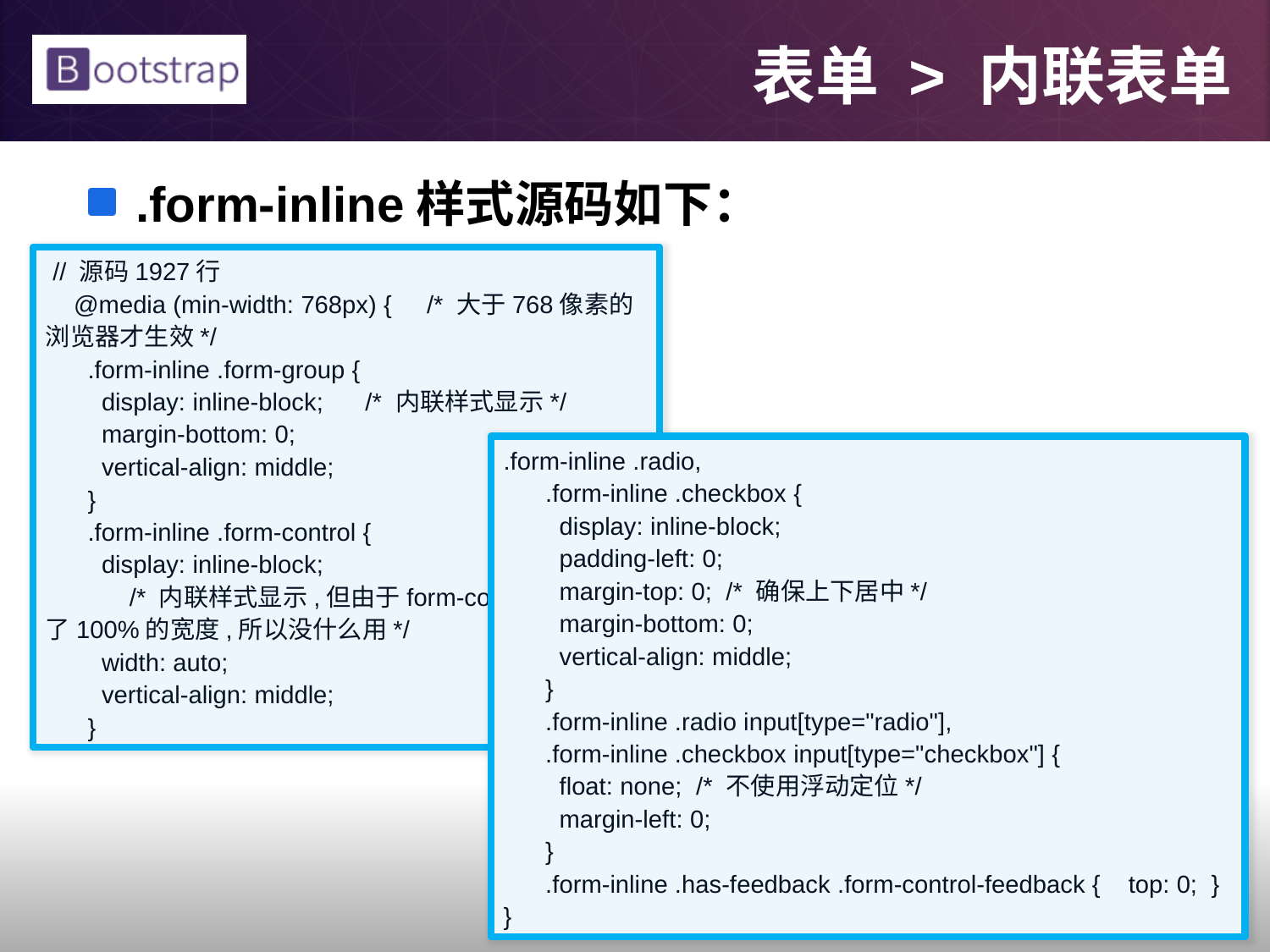

# 表单 > 内联表单
.form-inline样式源码如下：
 // 源码1927行
    @media (min-width: 768px) {     /* 大于768像素的浏览器才生效*/
      .form-inline .form-group {
        display: inline-block;      /* 内联样式显示*/
        margin-bottom: 0;
        vertical-align: middle;
      }
      .form-inline .form-control {
        display: inline-block;
            /* 内联样式显示,但由于form-control样式设置了100%的宽度,所以没什么用*/
        width: auto;
        vertical-align: middle;
      }
.form-inline .radio,
      .form-inline .checkbox {
        display: inline-block;
        padding-left: 0;
        margin-top: 0;  /* 确保上下居中*/
        margin-bottom: 0;
        vertical-align: middle;
      }
      .form-inline .radio input[type="radio"],
      .form-inline .checkbox input[type="checkbox"] {
        float: none;  /* 不使用浮动定位*/
        margin-left: 0;
      }
      .form-inline .has-feedback .form-control-feedback {    top: 0;  }
}